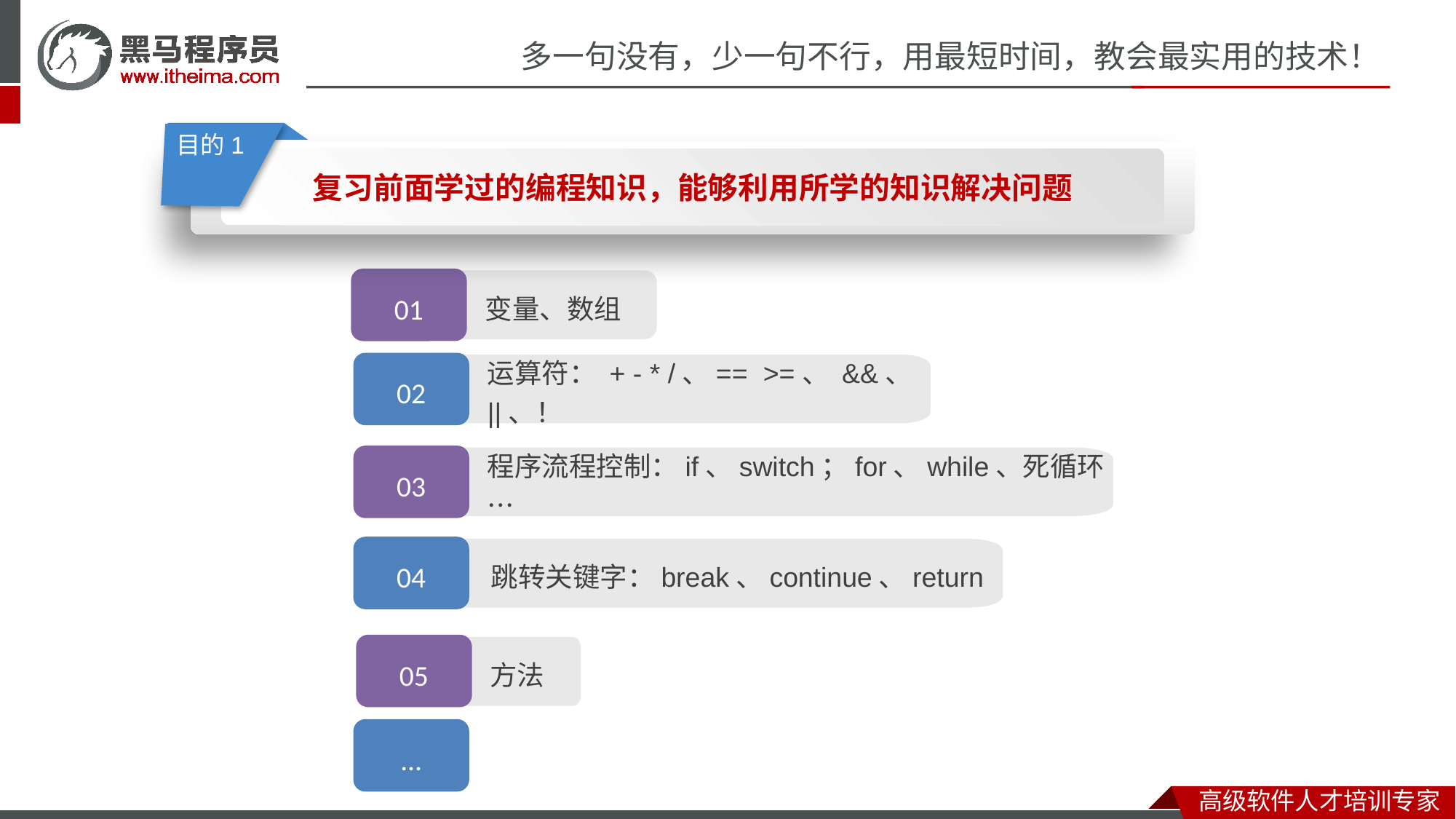

目的1

复习前面学过的编程知识，能够利用所学的知识解决问题
01
变量、数组
02
运算符： + - * /、==  >=、 &&、||、！
03
程序流程控制：if、switch；for、while、死循环…
04
跳转关键字：break、continue、return
05
方法
…